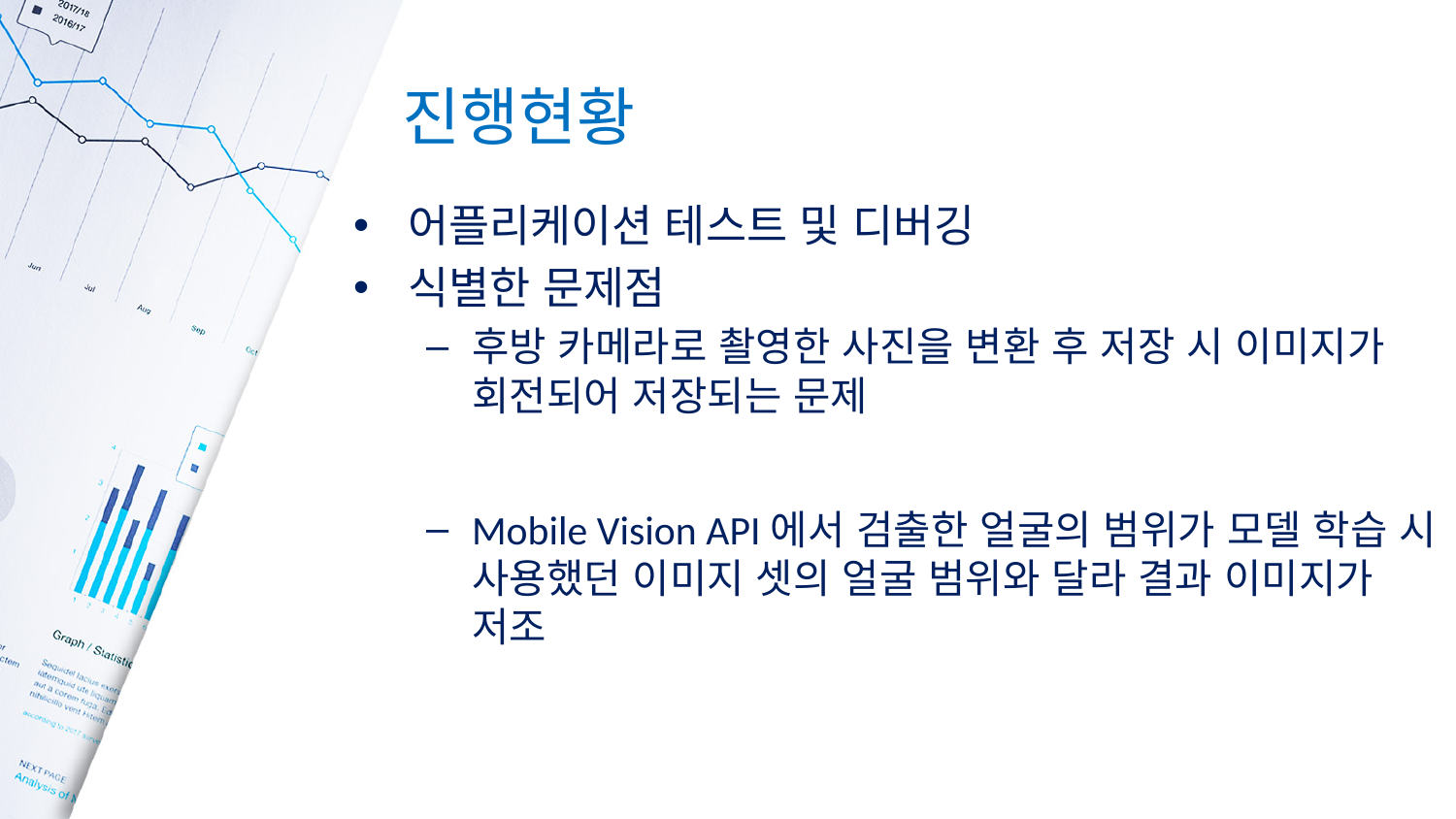

# 진행현황
어플리케이션 테스트 및 디버깅
식별한 문제점
후방 카메라로 촬영한 사진을 변환 후 저장 시 이미지가 회전되어 저장되는 문제

Mobile Vision API에서 검출한 얼굴의 범위가 모델 학습 시 사용했던 이미지 셋의 얼굴 범위와 달라 결과 이미지가 저조